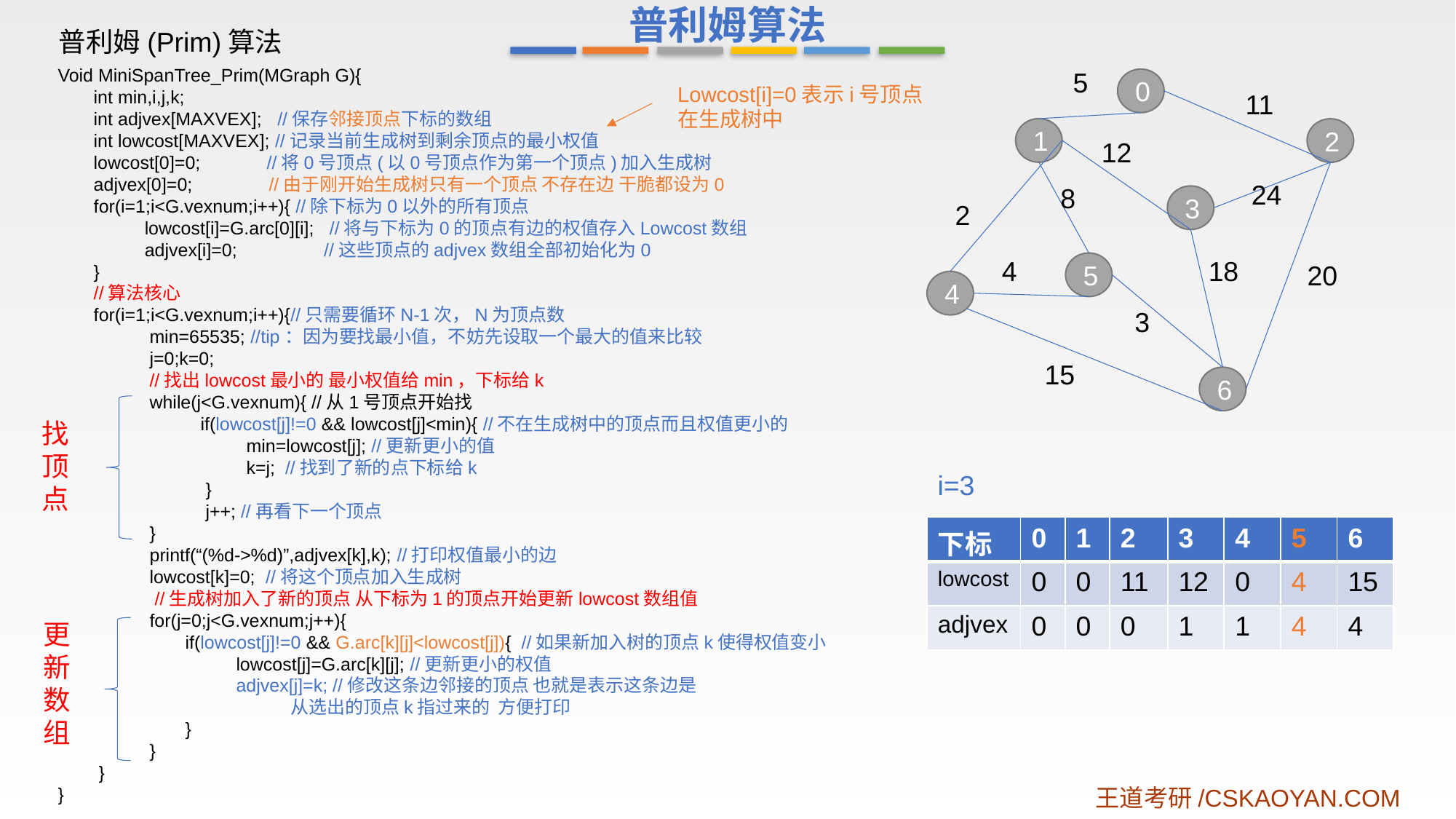

普利姆算法
普利姆(Prim)算法

Void MiniSpanTree_Prim(MGraph G){
       int min,i,j,k;
       int adjvex[MAXVEX];   //保存邻接顶点下标的数组
       int lowcost[MAXVEX]; //记录当前生成树到剩余顶点的最小权值
       lowcost[0]=0;             //将0号顶点(以0号顶点作为第一个顶点)加入生成树
       adjvex[0]=0;               //由于刚开始生成树只有一个顶点 不存在边 干脆都设为0
       for(i=1;i<G.vexnum;i++){ //除下标为0以外的所有顶点
                 lowcost[i]=G.arc[0][i];   //将与下标为0的顶点有边的权值存入Lowcost数组
                 adjvex[i]=0;                 //这些顶点的adjvex数组全部初始化为0
       }
       //算法核心
       for(i=1;i<G.vexnum;i++){//只需要循环N-1次，N为顶点数
                  min=65535; //tip：因为要找最小值，不妨先设取一个最大的值来比较
                  j=0;k=0;
                  //找出lowcost最小的 最小权值给min，下标给k
                  while(j<G.vexnum){ //从1号顶点开始找
                            if(lowcost[j]!=0 && lowcost[j]<min){ //不在生成树中的顶点而且权值更小的
                                     min=lowcost[j]; //更新更小的值
                                     k=j;  //找到了新的点下标给k
                             }
                             j++; //再看下一个顶点
                  }
                  printf(“(%d->%d)”,adjvex[k],k); //打印权值最小的边
                  lowcost[k]=0;  //将这个顶点加入生成树
                   //生成树加入了新的顶点 从下标为1的顶点开始更新lowcost数组值
                  for(j=0;j<G.vexnum;j++){
                         if(lowcost[j]!=0 && G.arc[k][j]<lowcost[j]){  //如果新加入树的顶点k使得权值变小
                                   lowcost[j]=G.arc[k][j]; //更新更小的权值
                                   adjvex[j]=k; //修改这条边邻接的顶点 也就是表示这条边是
                                                         从选出的顶点k指过来的  方便打印
                         }
                  }
        }
}
5
0
Lowcost[i]=0表示i号顶点在生成树中
11
1
2
12
24
8
3
2
4
18
5
20
4
3
15
6

找顶点
i=3
| 下标 | 0 | 1 | 2 | 3 | 4 | 5 | 6 |
| --- | --- | --- | --- | --- | --- | --- | --- |
| lowcost | 0 | 0 | 11 | 12 | 0 | 4 | 15 |
| adjvex | 0 | 0 | 0 | 1 | 1 | 4 | 4 |
更新数组

王道考研/CSKAOYAN.COM